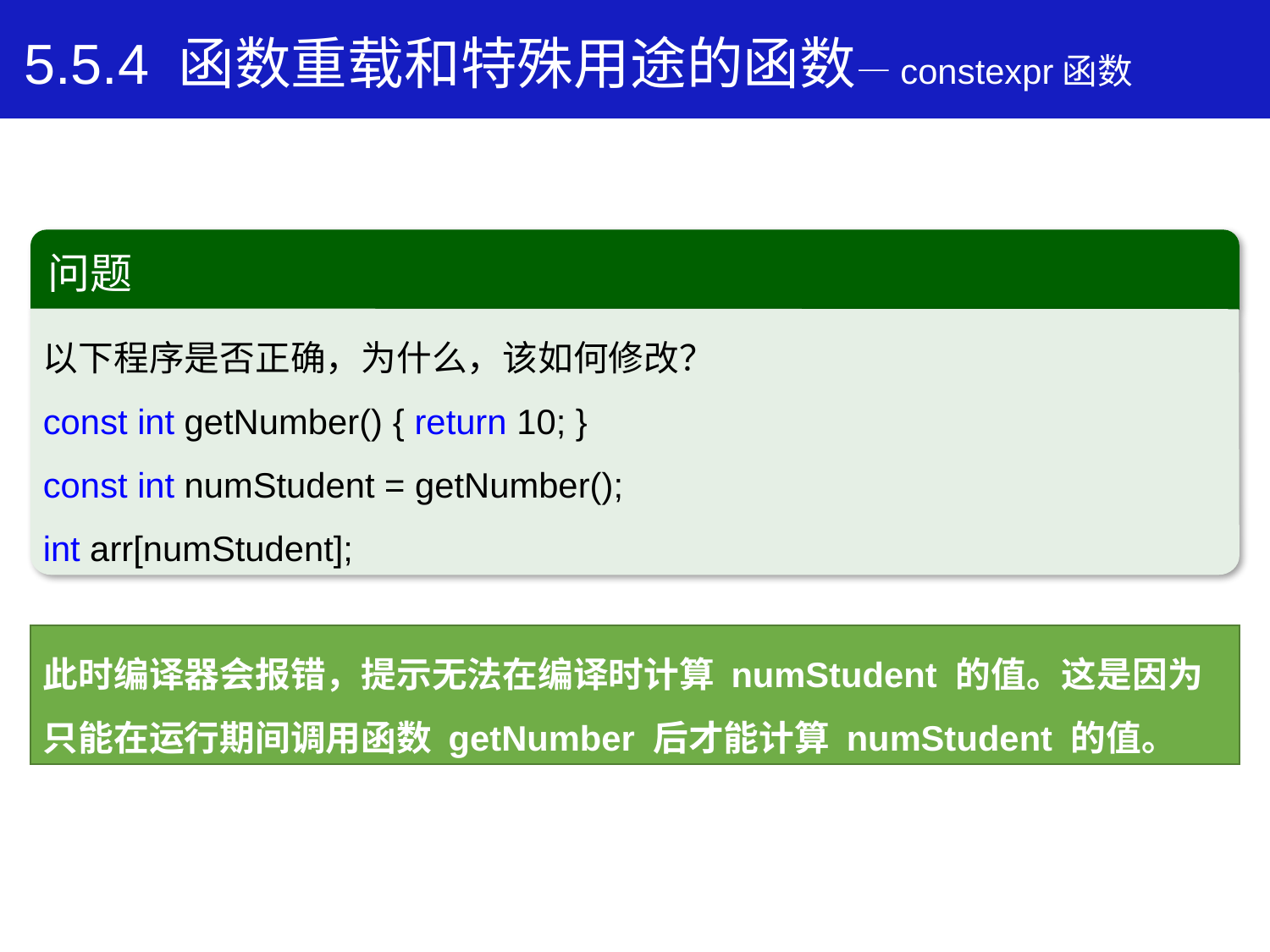

5.5.4 函数重载和特殊用途的函数—constexpr函数
问题
以下程序是否正确，为什么，该如何修改？
const int getNumber() { return 10; }
const int numStudent = getNumber();
int arr[numStudent];
此时编译器会报错，提示无法在编译时计算 numStudent 的值。这是因为只能在运行期间调用函数 getNumber 后才能计算 numStudent 的值。
50